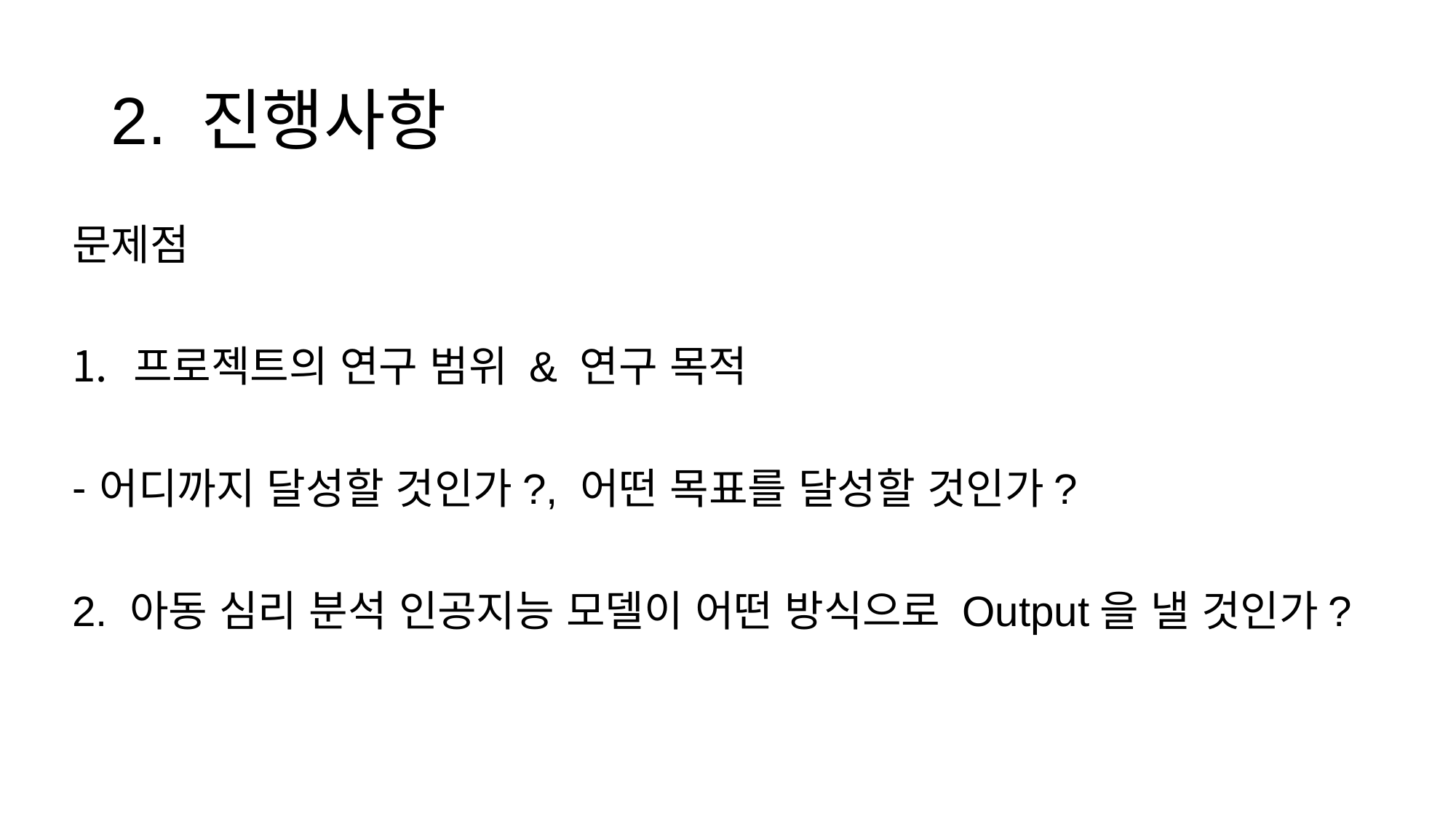

# 2. 진행사항
문제점

프로젝트의 연구 범위 & 연구 목적

어디까지 달성할 것인가?, 어떤 목표를 달성할 것인가?

2. 아동 심리 분석 인공지능 모델이 어떤 방식으로 Output을 낼 것인가?